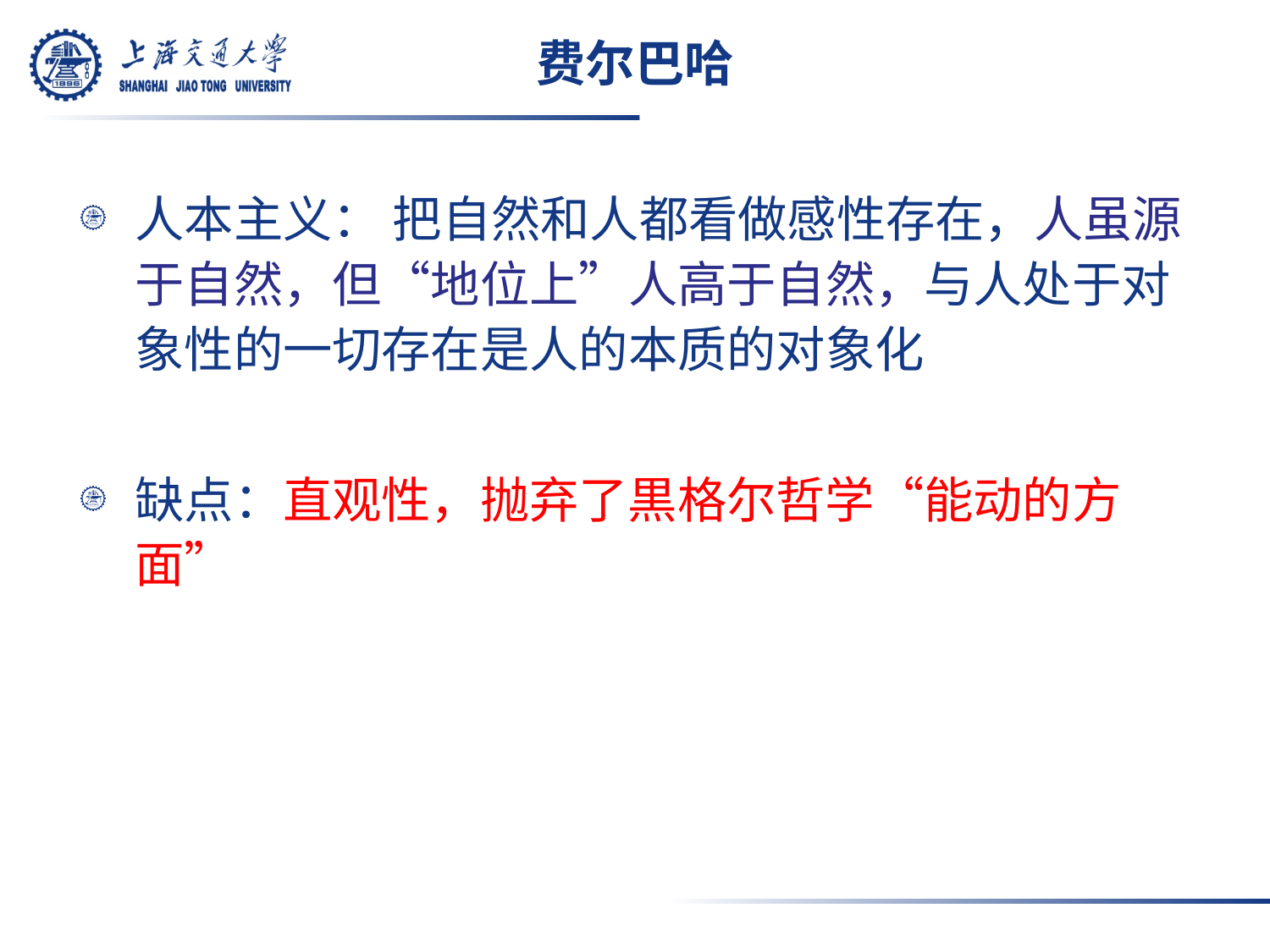

# 费尔巴哈
人本主义： 把自然和人都看做感性存在，人虽源于自然，但“地位上”人高于自然，与人处于对象性的一切存在是人的本质的对象化

缺点：直观性，抛弃了黒格尔哲学“能动的方面”